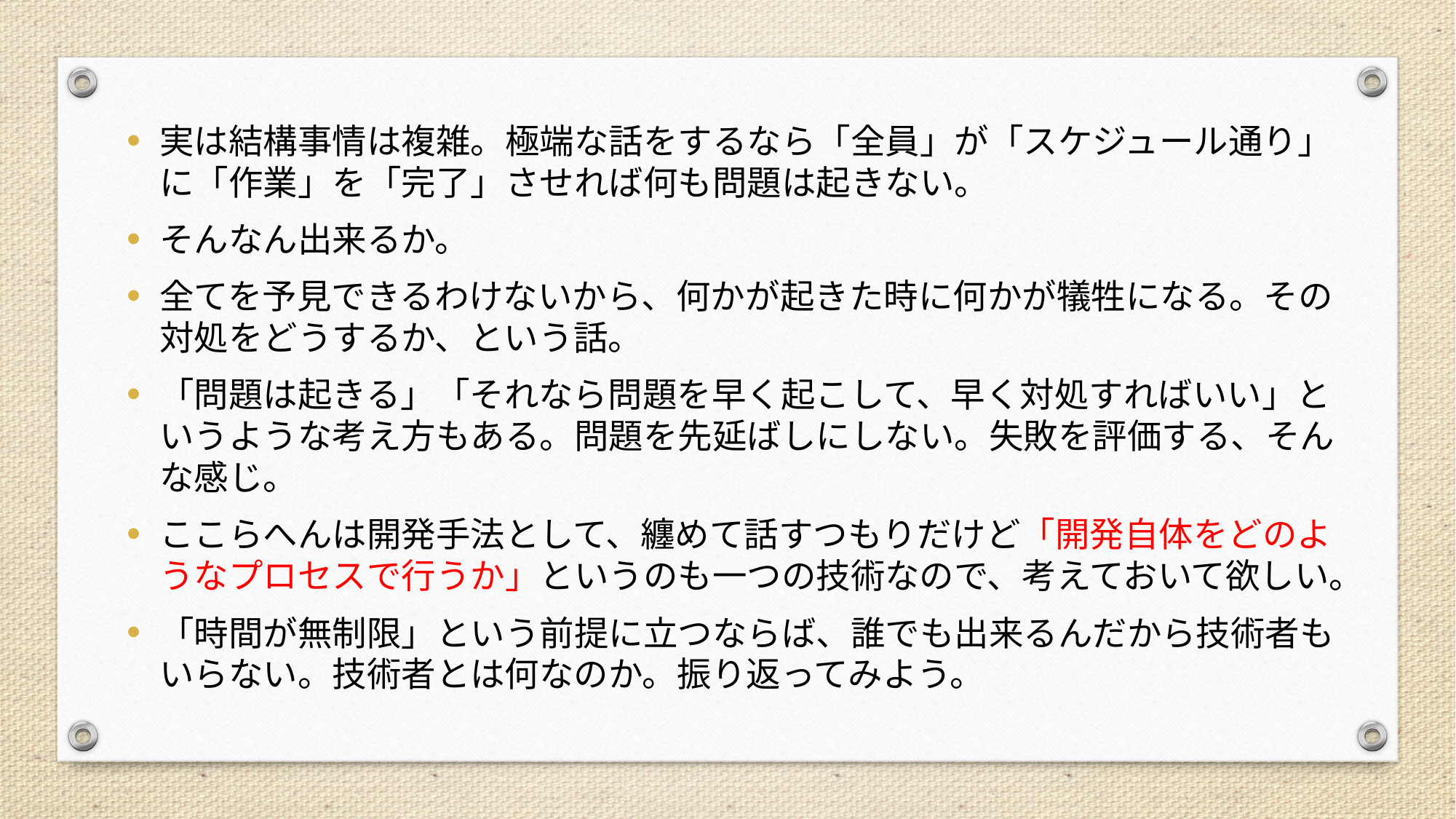

実は結構事情は複雑。極端な話をするなら「全員」が「スケジュール通り」に「作業」を「完了」させれば何も問題は起きない。
そんなん出来るか。
全てを予見できるわけないから、何かが起きた時に何かが犠牲になる。その対処をどうするか、という話。
「問題は起きる」「それなら問題を早く起こして、早く対処すればいい」というような考え方もある。問題を先延ばしにしない。失敗を評価する、そんな感じ。
ここらへんは開発手法として、纏めて話すつもりだけど「開発自体をどのようなプロセスで行うか」というのも一つの技術なので、考えておいて欲しい。
「時間が無制限」という前提に立つならば、誰でも出来るんだから技術者もいらない。技術者とは何なのか。振り返ってみよう。